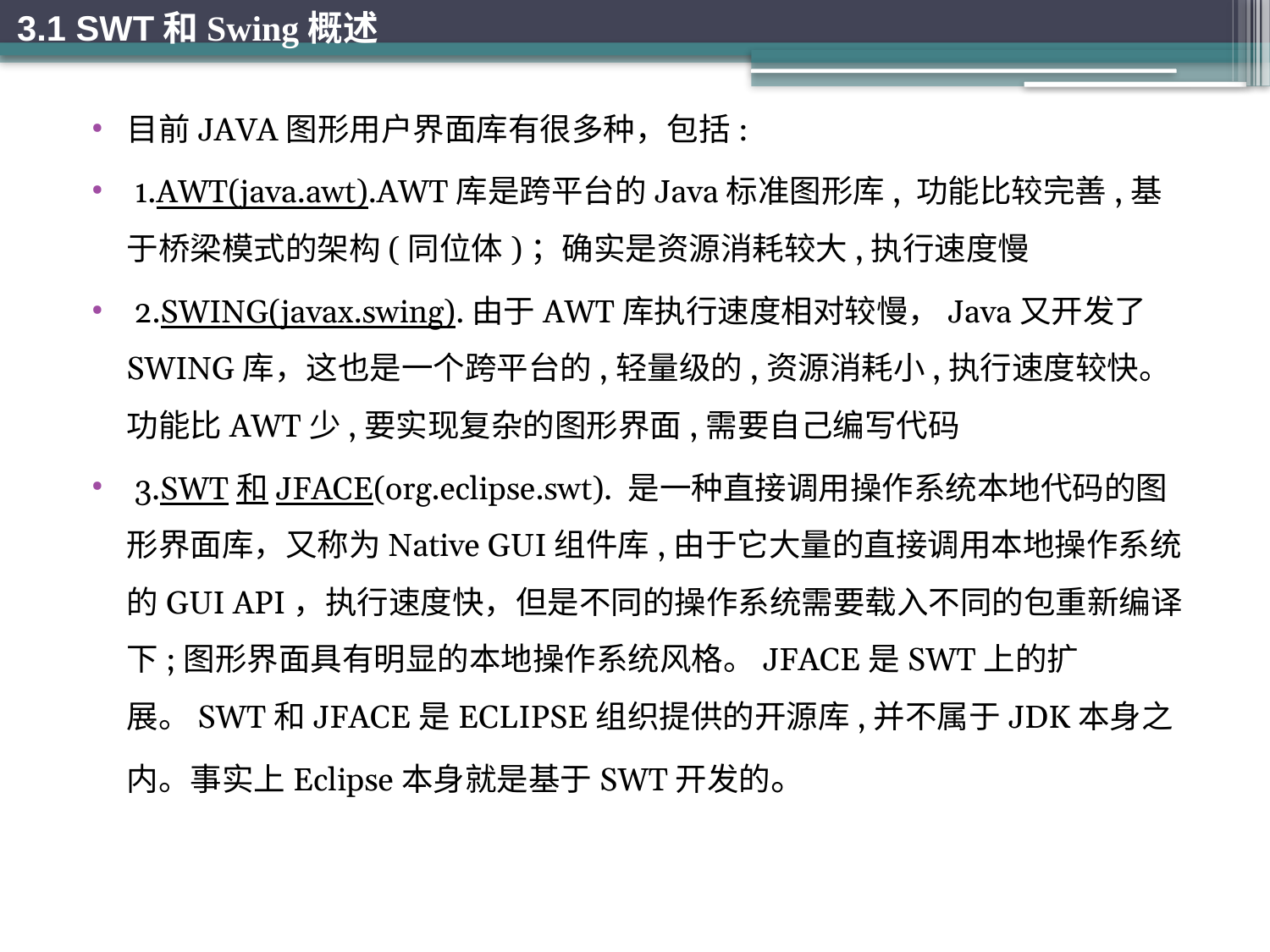

3.1 SWT和Swing概述
目前JAVA图形用户界面库有很多种，包括:
 1.AWT(java.awt).AWT库是跨平台的Java标准图形库, 功能比较完善,基于桥梁模式的架构(同位体)；确实是资源消耗较大,执行速度慢
 2.SWING(javax.swing).由于AWT库执行速度相对较慢，Java又开发了SWING库，这也是一个跨平台的,轻量级的,资源消耗小,执行速度较快。功能比AWT少,要实现复杂的图形界面,需要自己编写代码
 3.SWT和JFACE(org.eclipse.swt). 是一种直接调用操作系统本地代码的图形界面库，又称为Native GUI组件库,由于它大量的直接调用本地操作系统的GUI API，执行速度快，但是不同的操作系统需要载入不同的包重新编译下;图形界面具有明显的本地操作系统风格。JFACE是SWT上的扩展。SWT和JFACE是ECLIPSE组织提供的开源库,并不属于JDK本身之内。事实上Eclipse本身就是基于SWT开发的。